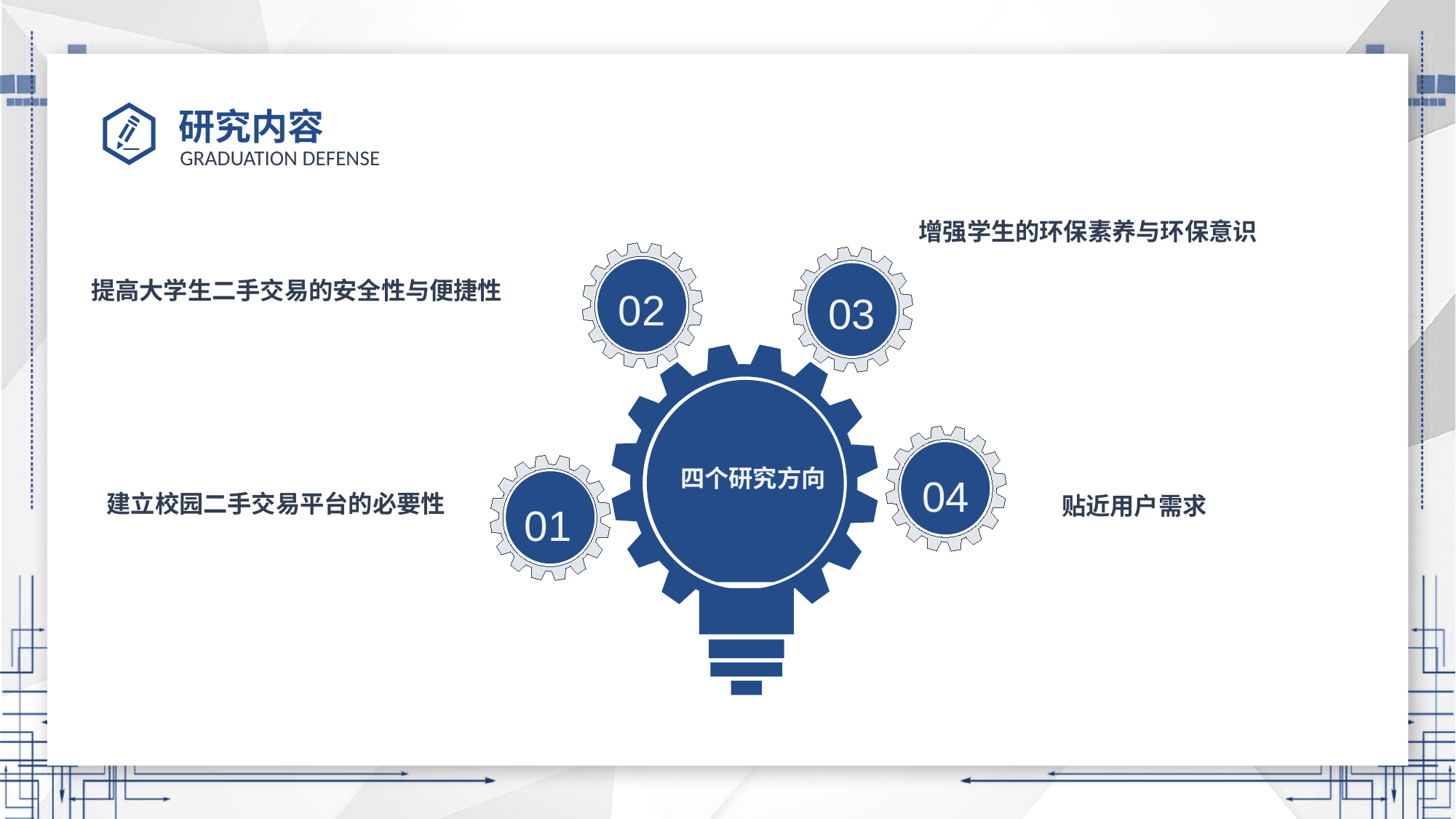

# 研究内容
增强学生的环保素养与环保意识

02
03

四个研究方向
04

01

提高大学生二手交易的安全性与便捷性
建立校园二手交易平台的必要性
贴近用户需求